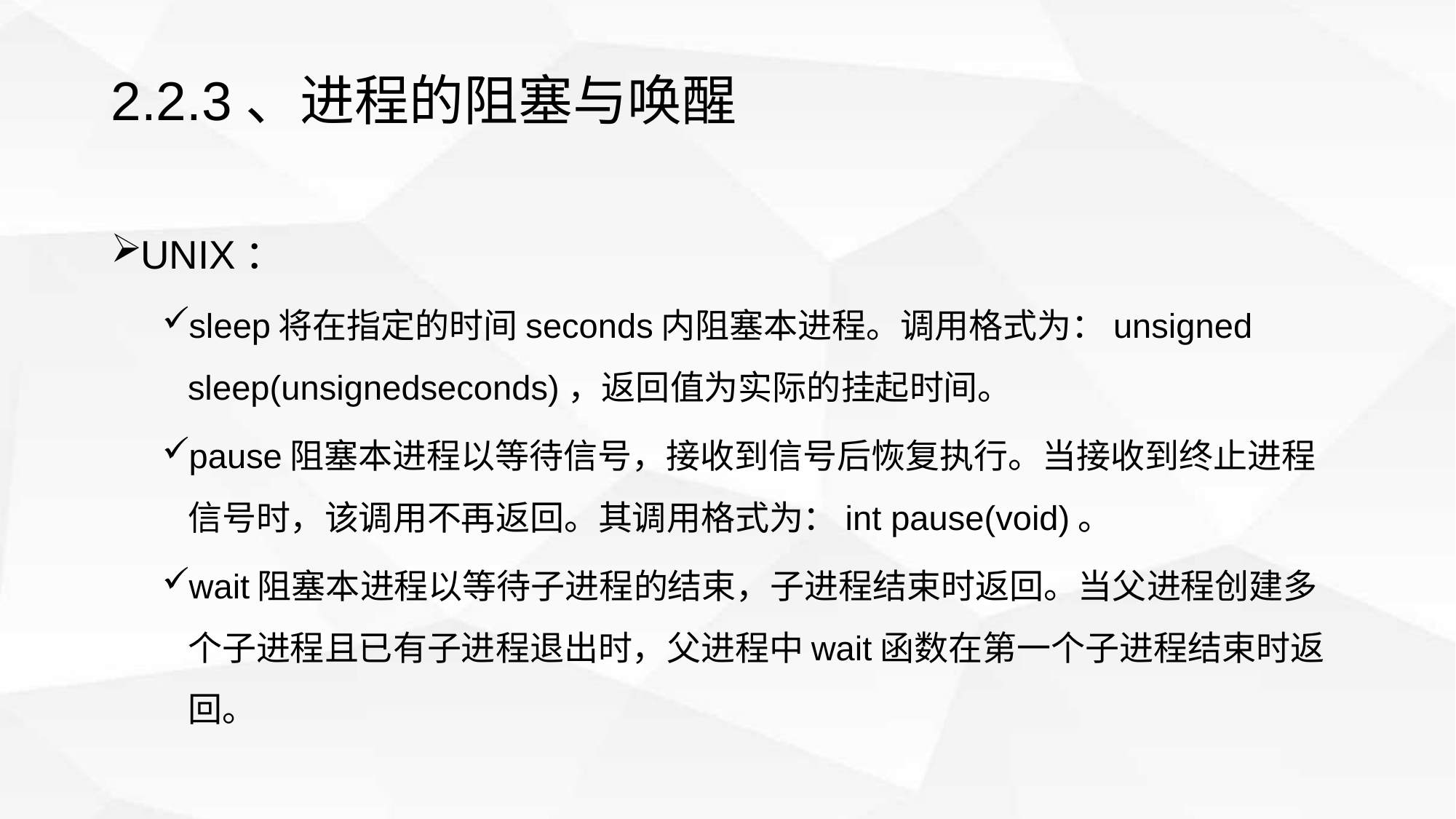

# 2.2.3、进程的阻塞与唤醒
UNIX：
sleep将在指定的时间seconds内阻塞本进程。调用格式为：unsigned sleep(unsignedseconds)，返回值为实际的挂起时间。
pause阻塞本进程以等待信号，接收到信号后恢复执行。当接收到终止进程信号时，该调用不再返回。其调用格式为：int pause(void)。
wait阻塞本进程以等待子进程的结束，子进程结束时返回。当父进程创建多个子进程且已有子进程退出时，父进程中wait函数在第一个子进程结束时返回。